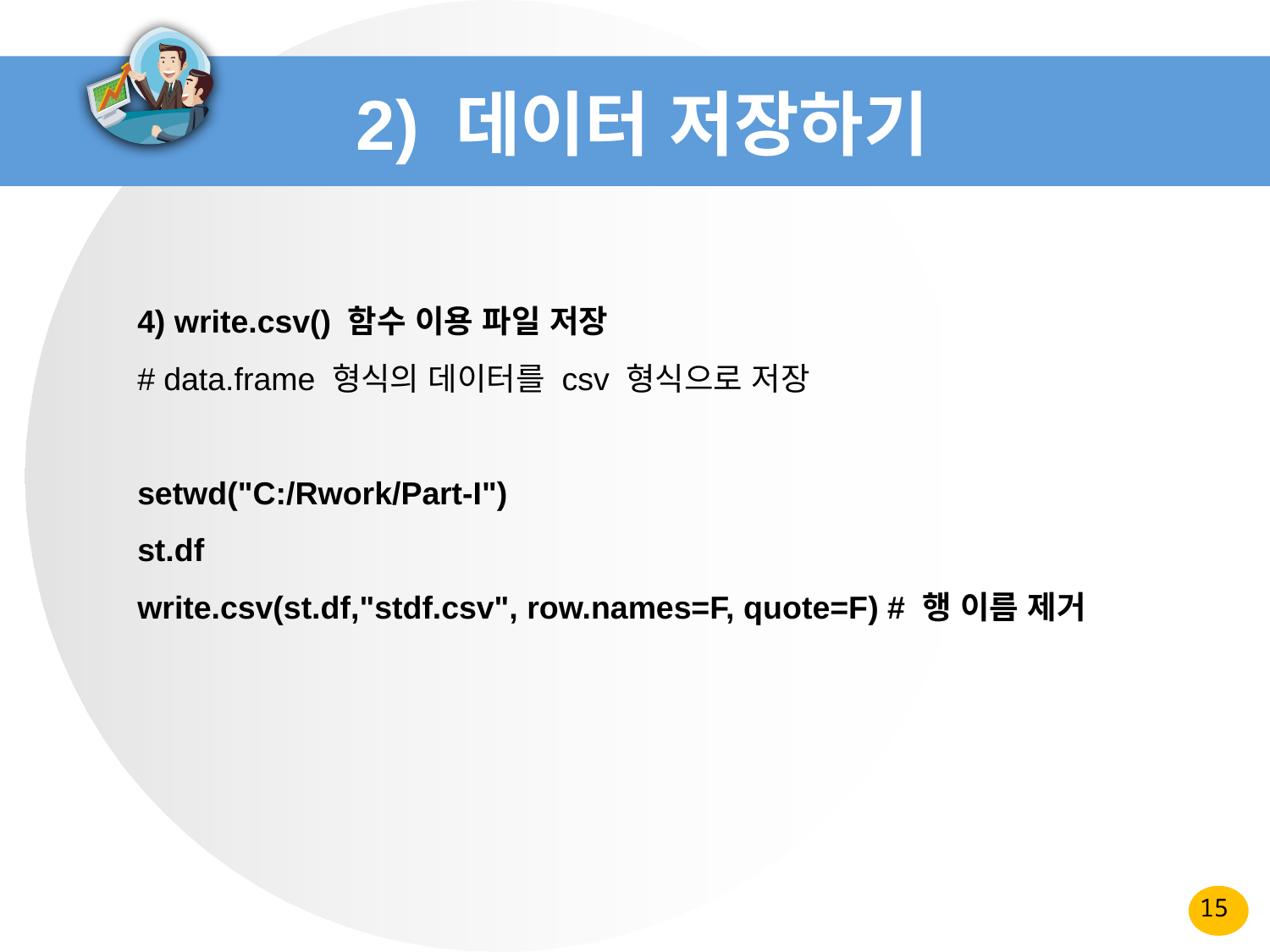

# 2) 데이터 저장하기
4) write.csv() 함수 이용 파일 저장
# data.frame 형식의 데이터를 csv 형식으로 저장

setwd("C:/Rwork/Part-I")
st.df
write.csv(st.df,"stdf.csv", row.names=F, quote=F) # 행 이름 제거
15